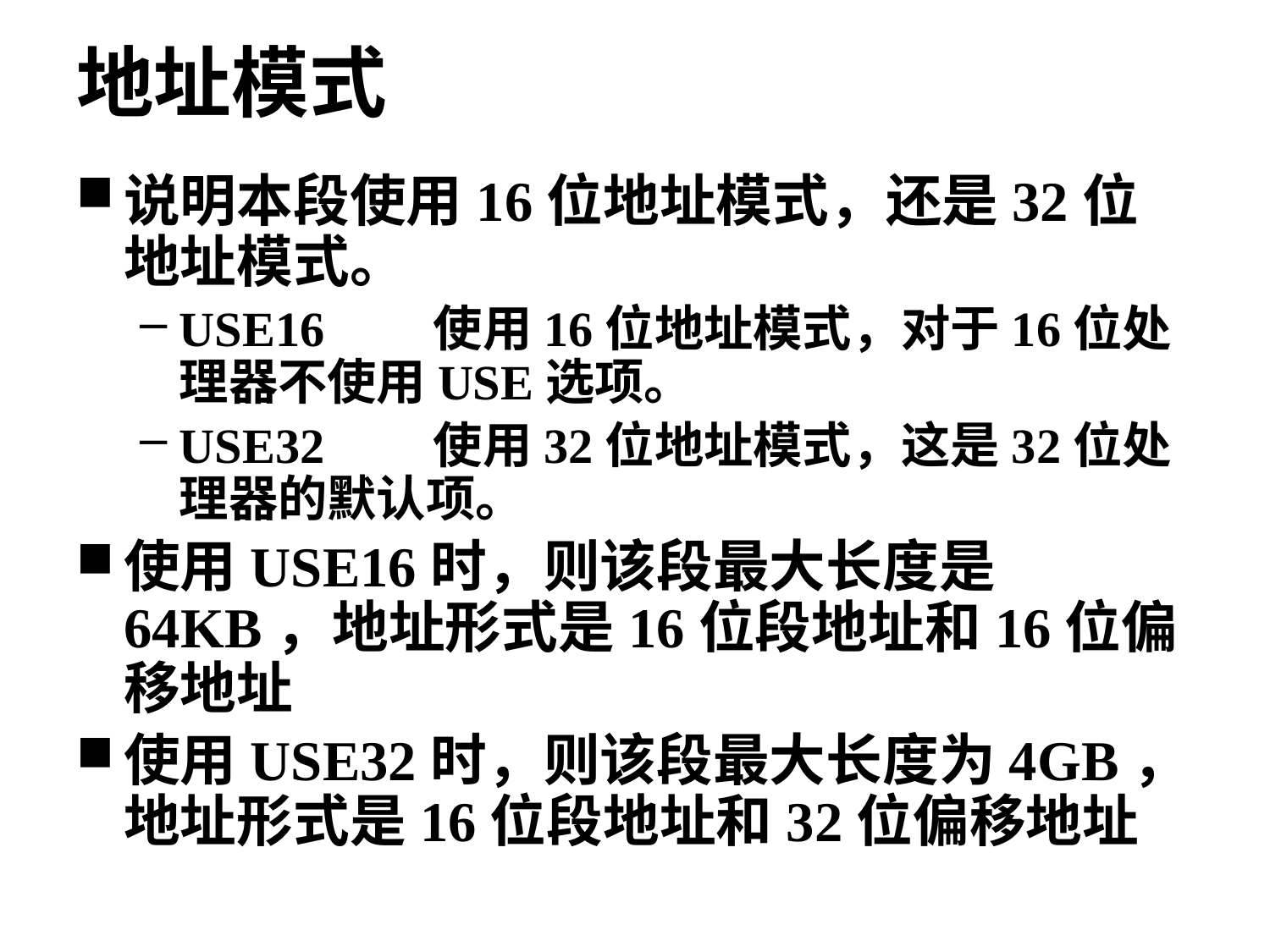

# 地址模式
说明本段使用16位地址模式，还是32位地址模式。
USE16	使用16位地址模式，对于16位处理器不使用USE选项。
USE32	使用32位地址模式，这是32位处理器的默认项。
使用USE16时，则该段最大长度是64KB，地址形式是16位段地址和16位偏移地址
使用USE32时，则该段最大长度为4GB，地址形式是16位段地址和32位偏移地址